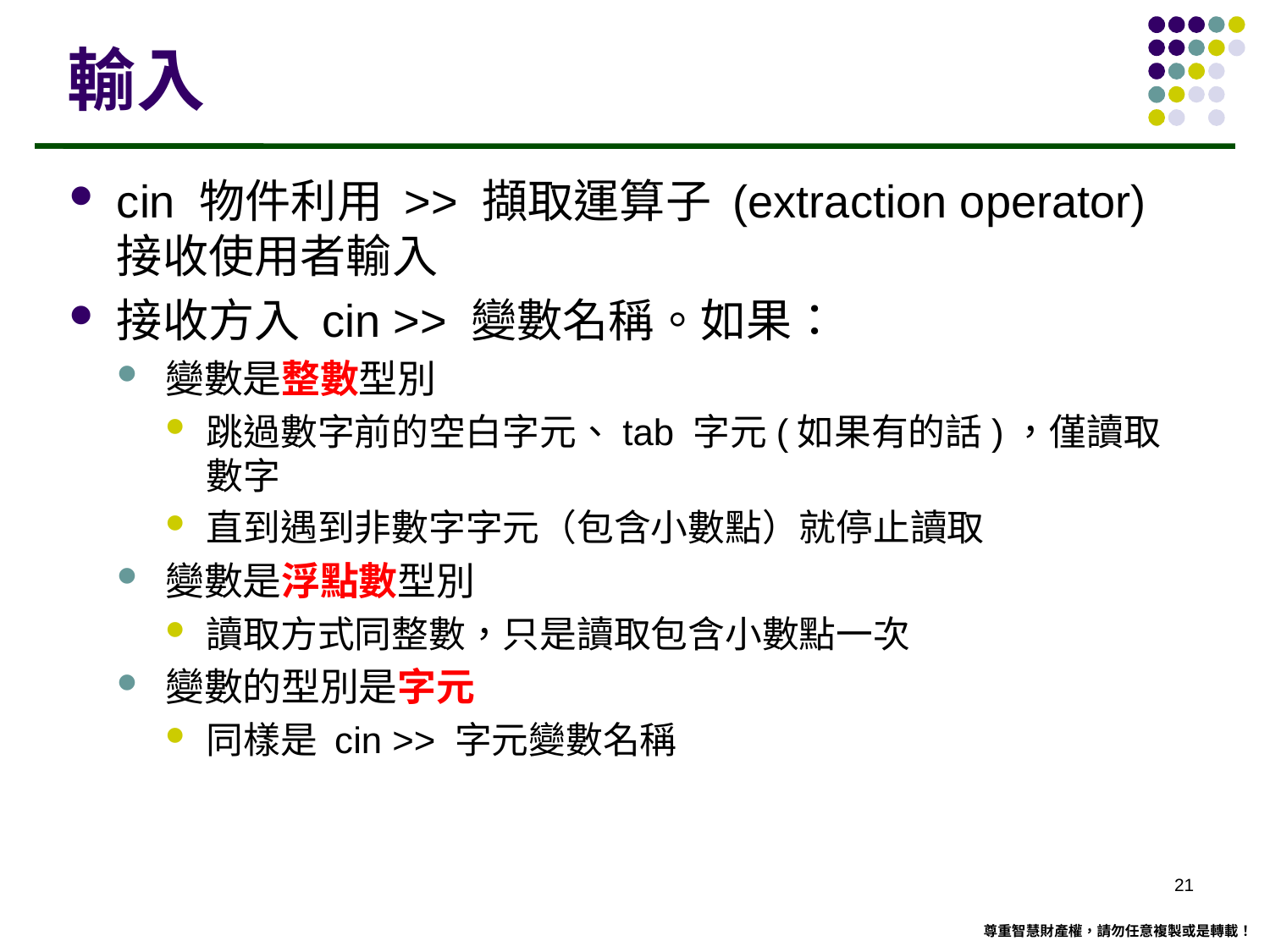

# 輸入
cin 物件利用 >> 擷取運算子 (extraction operator) 接收使用者輸入
接收方入 cin >> 變數名稱。如果：
變數是整數型別
跳過數字前的空白字元、tab 字元(如果有的話)，僅讀取數字
直到遇到非數字字元（包含小數點）就停止讀取
變數是浮點數型別
讀取方式同整數，只是讀取包含小數點一次
變數的型別是字元
同樣是 cin >> 字元變數名稱
21